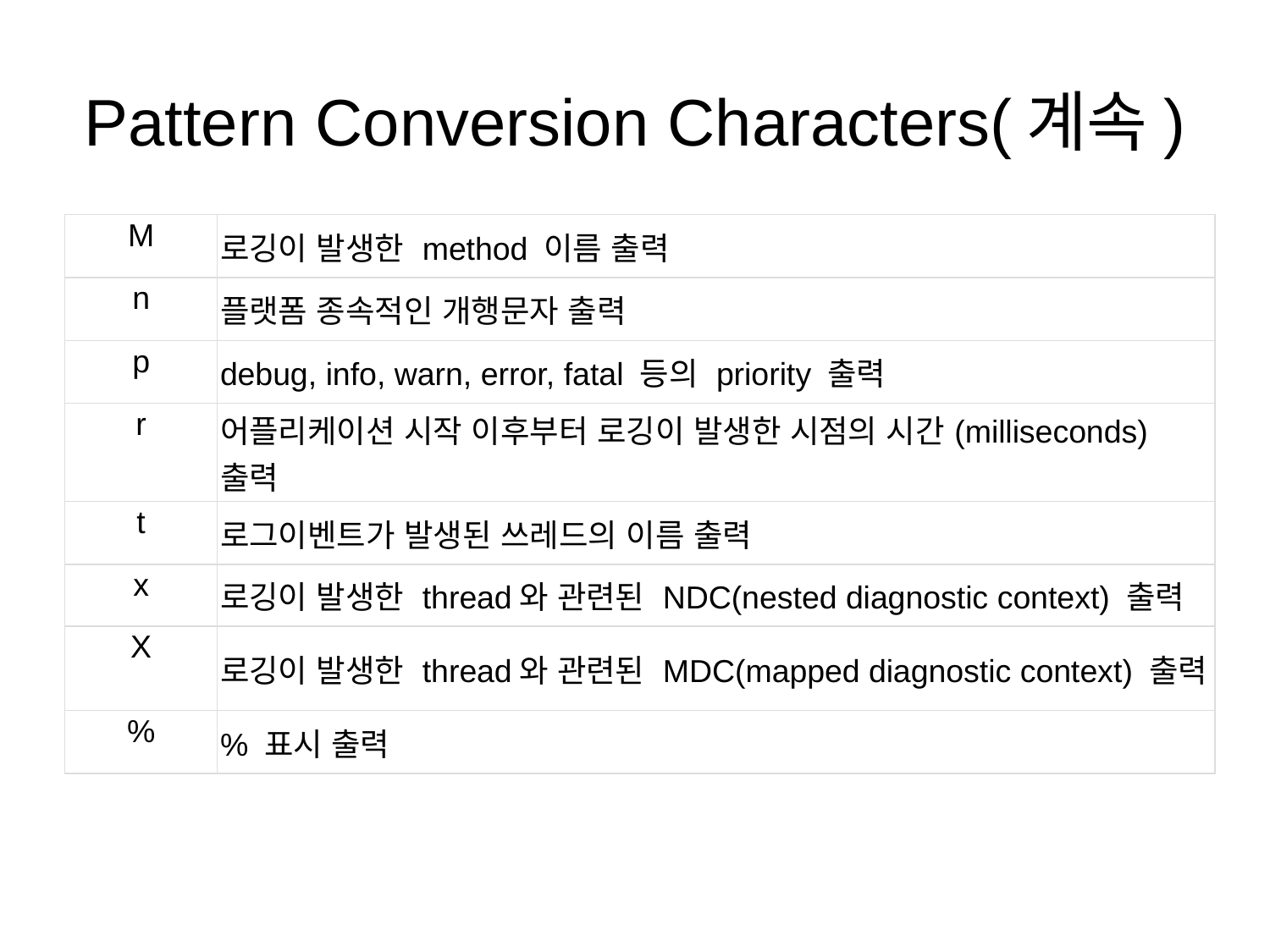

# Pattern Conversion Characters(계속)
| M | 로깅이 발생한 method 이름 출력 |
| --- | --- |
| n | 플랫폼 종속적인 개행문자 출력 |
| p | debug, info, warn, error, fatal 등의 priority 출력 |
| r | 어플리케이션 시작 이후부터 로깅이 발생한 시점의 시간(milliseconds) 출력 |
| t | 로그이벤트가 발생된 쓰레드의 이름 출력 |
| x | 로깅이 발생한 thread와 관련된 NDC(nested diagnostic context) 출력 |
| X | 로깅이 발생한 thread와 관련된 MDC(mapped diagnostic context) 출력 |
| % | % 표시 출력 |